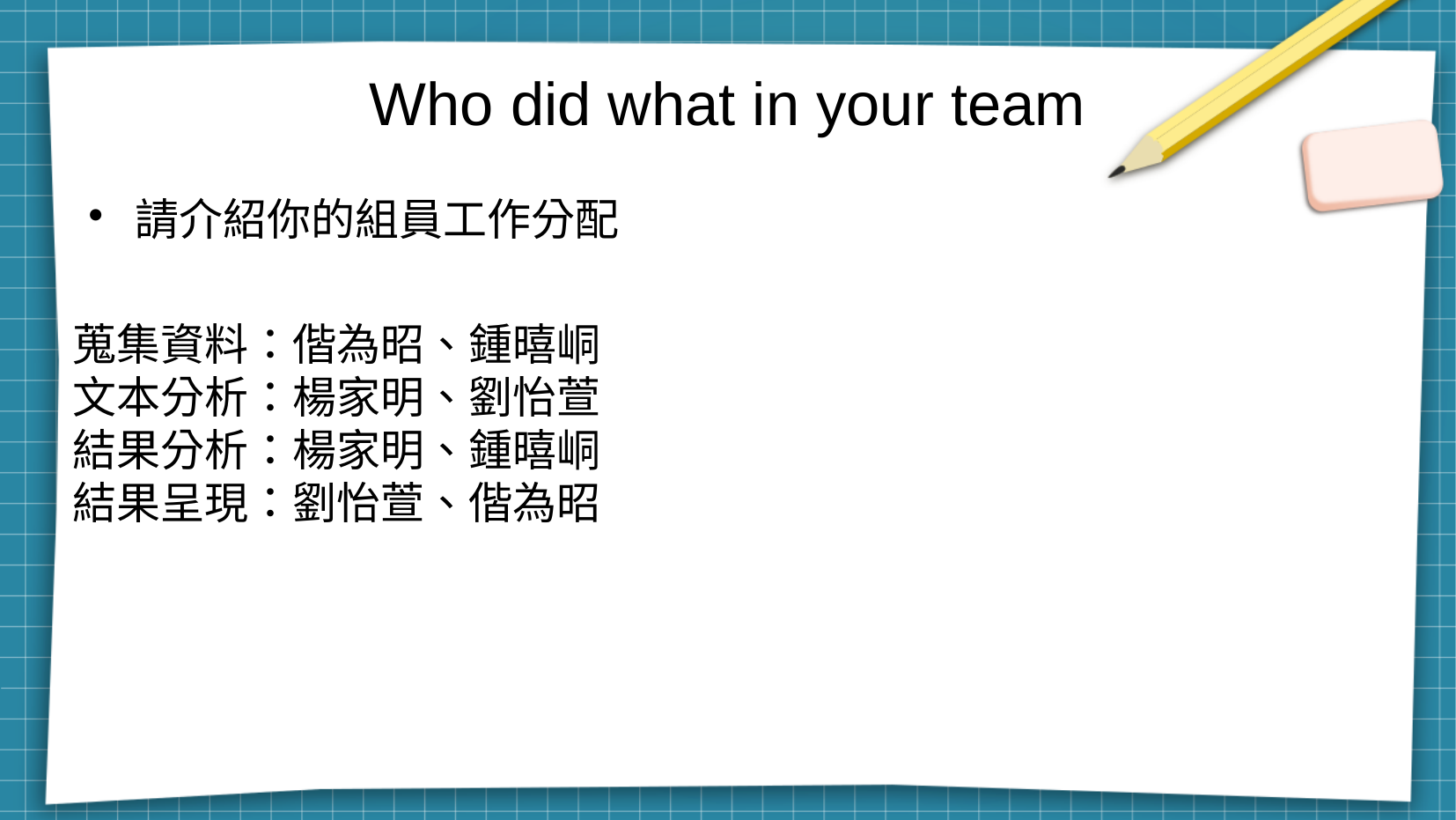

Who did what in your team
請介紹你的組員工作分配

蒐集資料：偕為昭、鍾暿峒
文本分析：楊家明、劉怡萱
結果分析：楊家明、鍾暿峒
結果呈現：劉怡萱、偕為昭